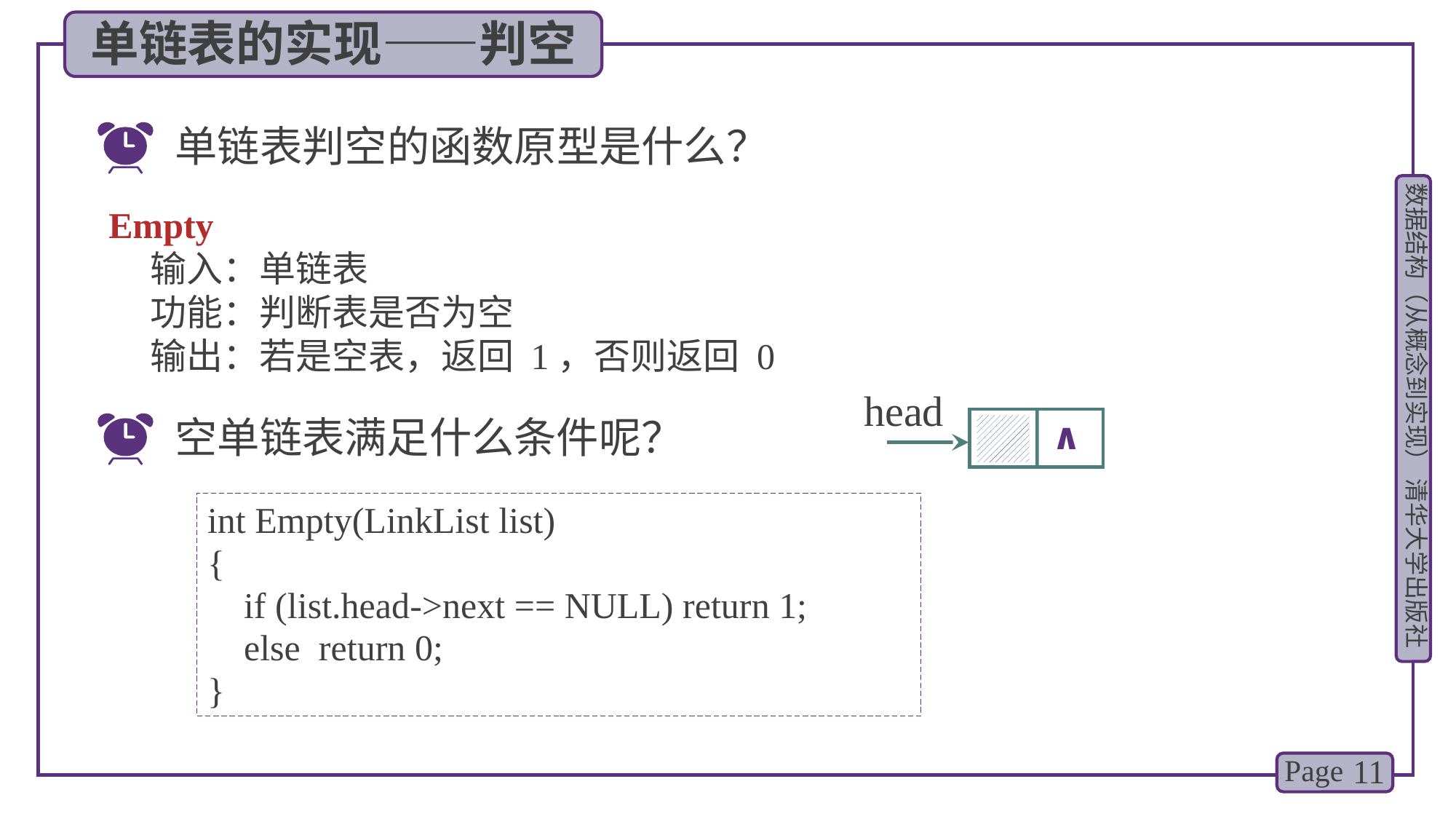

单链表的实现——判空

单链表判空的函数原型是什么？

Empty
    输入：单链表
    功能：判断表是否为空
    输出：若是空表，返回 1，否则返回 0
head

空单链表满足什么条件呢？

∧
int Empty(LinkList list)
{
    if (list.head->next == NULL) return 1;
    else  return 0;
}